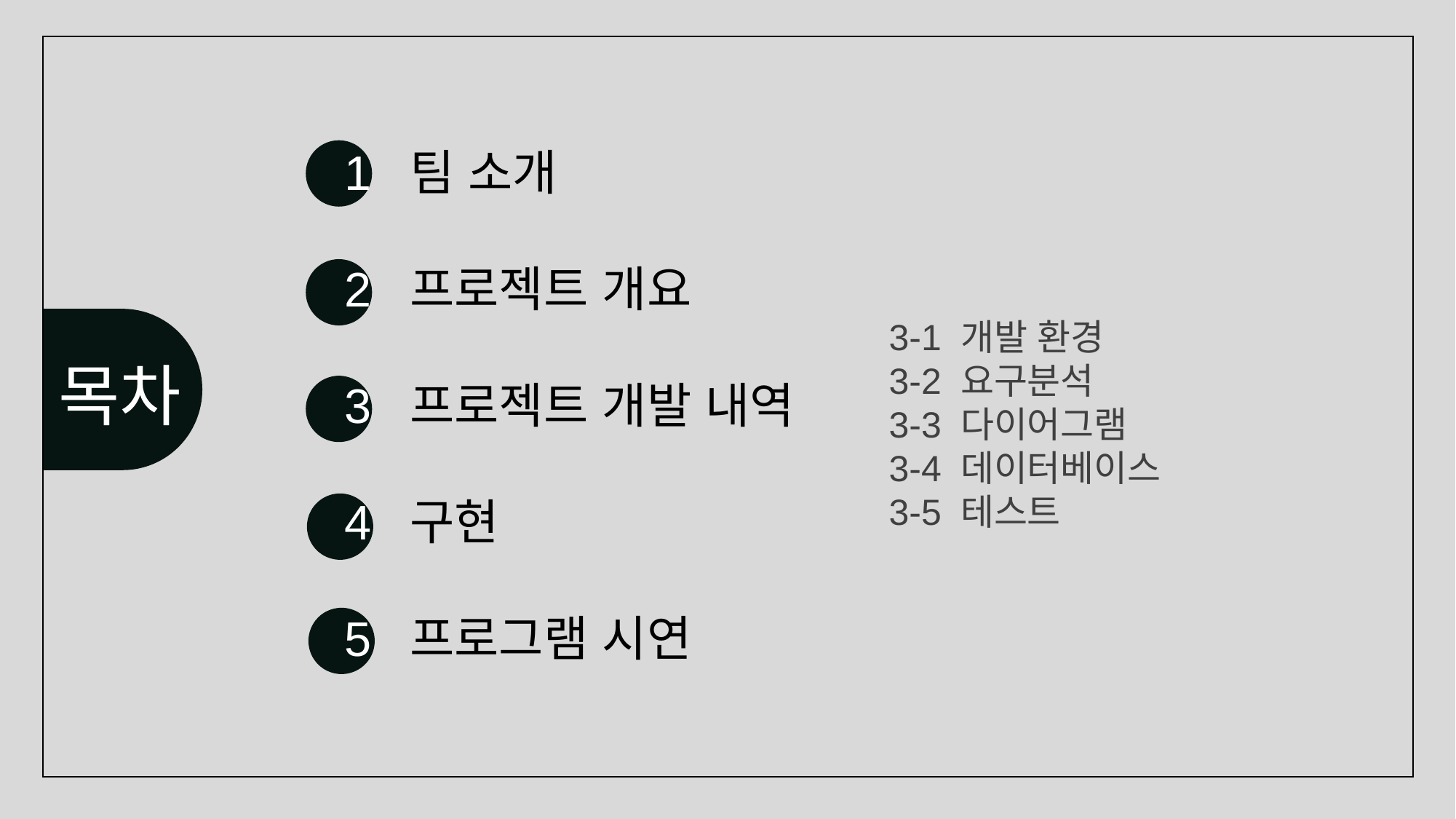

1  팀 소개

2  프로젝트 개요

3  프로젝트 개발 내역

4  구현

5  프로그램 시연

 3-1 개발 환경
 3-2 요구분석
 3-3 다이어그램
 3-4 데이터베이스
 3-5 테스트
목차